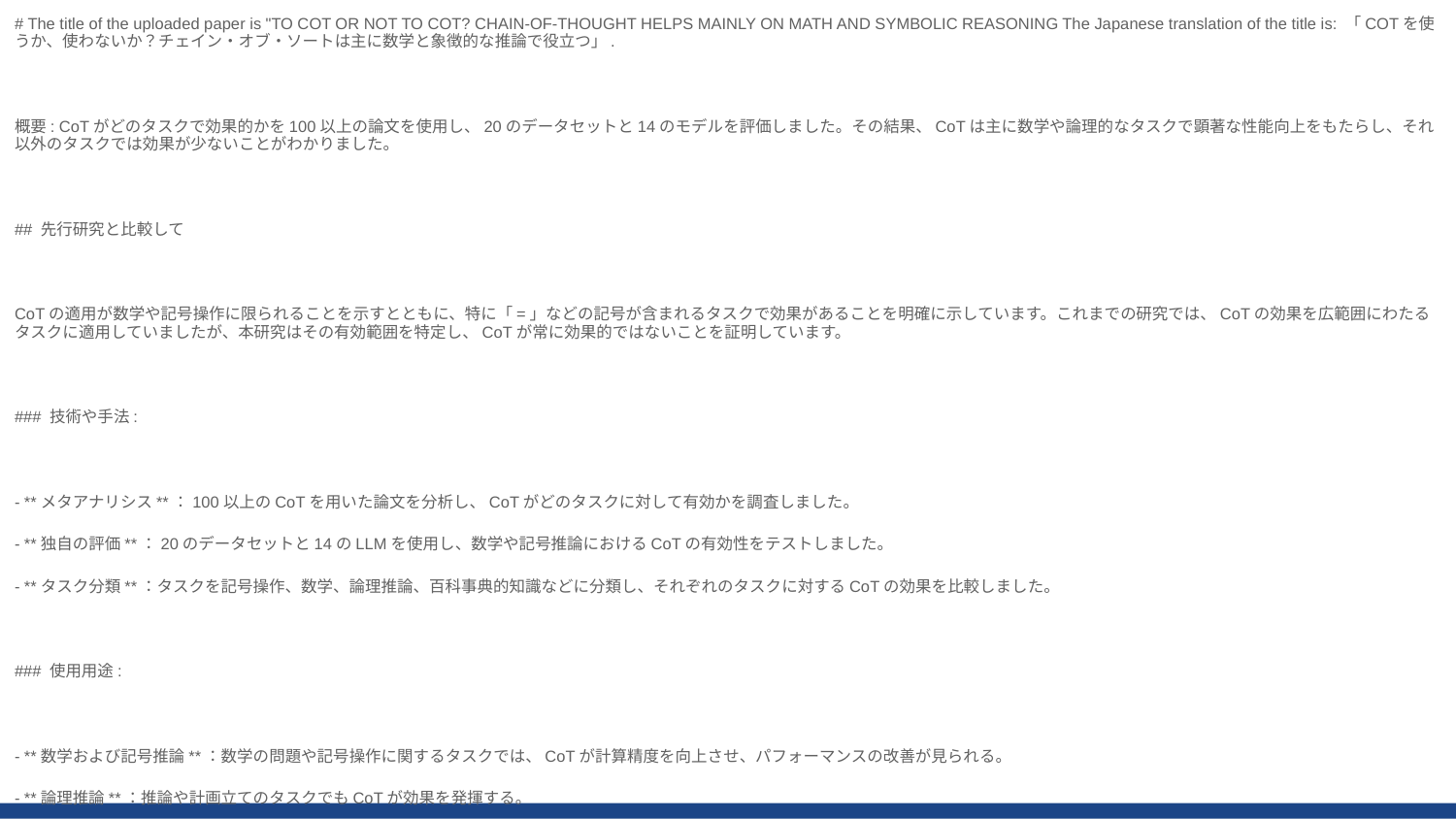

# The title of the uploaded paper is "TO COT OR NOT TO COT? CHAIN-OF-THOUGHT HELPS MAINLY ON MATH AND SYMBOLIC REASONING The Japanese translation of the title is: 「COTを使うか、使わないか？チェイン・オブ・ソートは主に数学と象徴的な推論で役立つ」.

概要: CoTがどのタスクで効果的かを100以上の論文を使用し、20のデータセットと14のモデルを評価しました。その結果、CoTは主に数学や論理的なタスクで顕著な性能向上をもたらし、それ以外のタスクでは効果が少ないことがわかりました。

## 先行研究と比較して

CoTの適用が数学や記号操作に限られることを示すとともに、特に「=」などの記号が含まれるタスクで効果があることを明確に示しています。これまでの研究では、CoTの効果を広範囲にわたるタスクに適用していましたが、本研究はその有効範囲を特定し、CoTが常に効果的ではないことを証明しています。

### 技術や手法:

- **メタアナリシス**：100以上のCoTを用いた論文を分析し、CoTがどのタスクに対して有効かを調査しました。
- **独自の評価**：20のデータセットと14のLLMを使用し、数学や記号推論におけるCoTの有効性をテストしました。
- **タスク分類**：タスクを記号操作、数学、論理推論、百科事典的知識などに分類し、それぞれのタスクに対するCoTの効果を比較しました。

### 使用用途:

- **数学および記号推論**：数学の問題や記号操作に関するタスクでは、CoTが計算精度を向上させ、パフォーマンスの改善が見られる。
- **論理推論**：推論や計画立てのタスクでもCoTが効果を発揮する。
- **百科事典的知識や一般的なタスク**：CoTの効果は限定的で、他のプロンプト手法と大きな差がない場合もある。